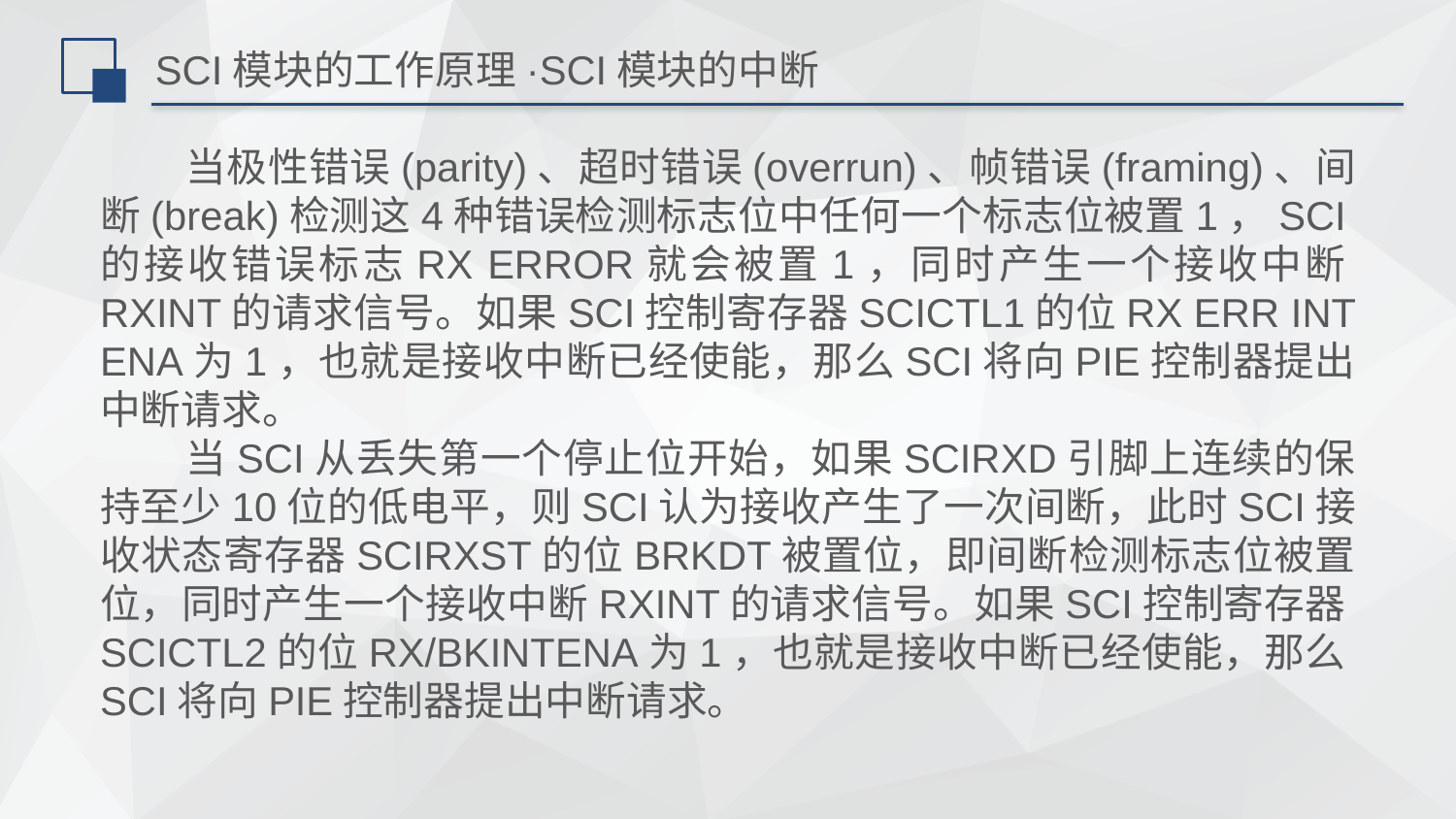

# SCI模块的工作原理·SCI模块的中断
当极性错误(parity)、超时错误(overrun)、帧错误(framing)、间断(break)检测这4种错误检测标志位中任何一个标志位被置1，SCI的接收错误标志RX ERROR就会被置1，同时产生一个接收中断RXINT的请求信号。如果SCI控制寄存器SCICTL1的位RX ERR INT ENA为1，也就是接收中断已经使能，那么SCI将向PIE控制器提出中断请求。
当SCI从丢失第一个停止位开始，如果SCIRXD引脚上连续的保持至少10位的低电平，则SCI认为接收产生了一次间断，此时SCI接收状态寄存器SCIRXST的位BRKDT被置位，即间断检测标志位被置位，同时产生一个接收中断RXINT的请求信号。如果SCI控制寄存器SCICTL2的位RX/BKINTENA为1，也就是接收中断已经使能，那么SCI将向PIE控制器提出中断请求。